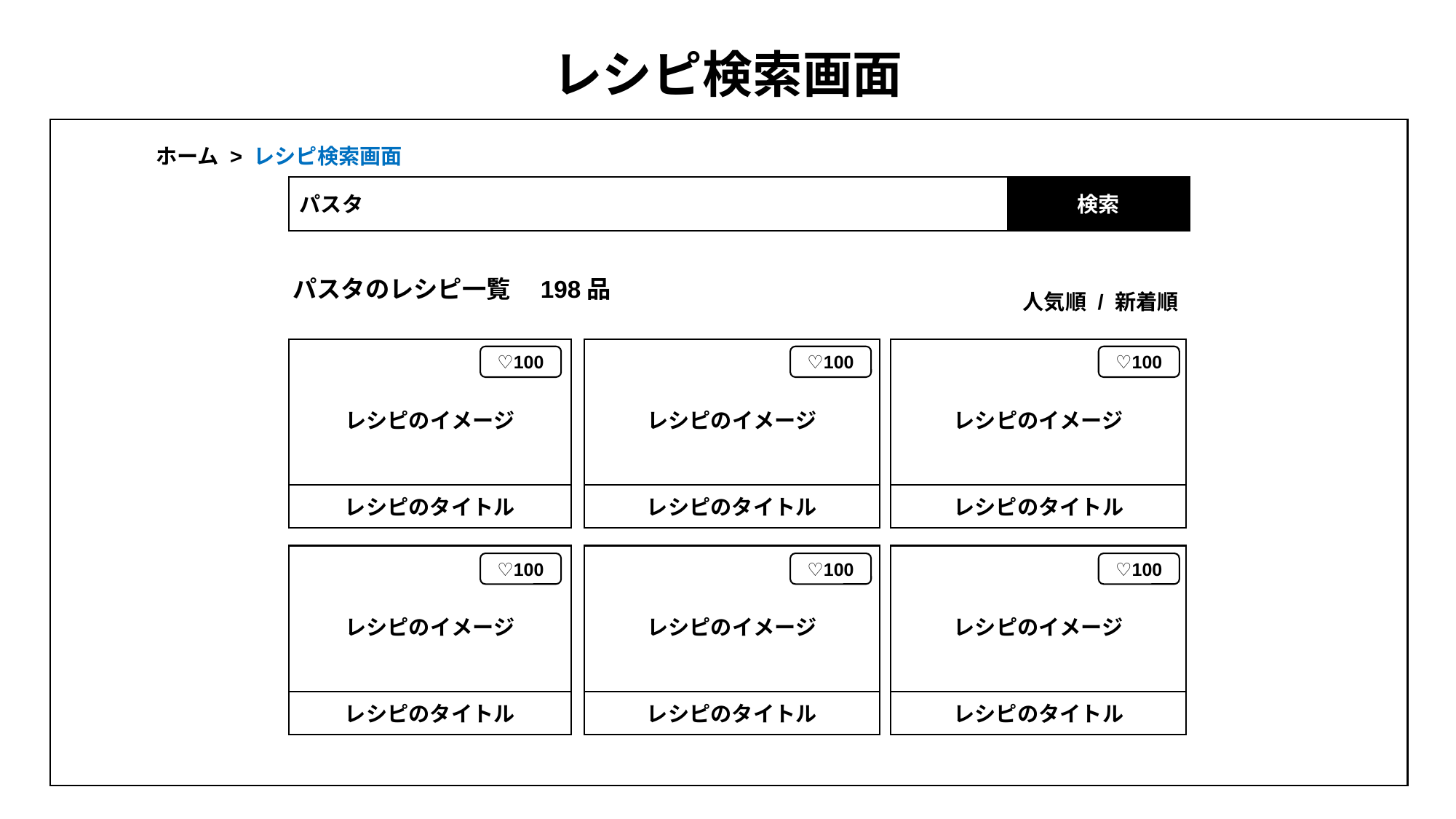

パスワード

# レシピ検索画面

ホーム > レシピ検索画面
パスタ
検索
パスタのレシピ一覧　198品
人気順 / 新着順
レシピのイメージ
レシピのタイトル
レシピのイメージ
レシピのタイトル
レシピのイメージ
レシピのタイトル
♡100
♡100
♡100
レシピのイメージ
レシピのタイトル
レシピのイメージ
レシピのタイトル
レシピのイメージ
レシピのタイトル
♡100
♡100
♡100